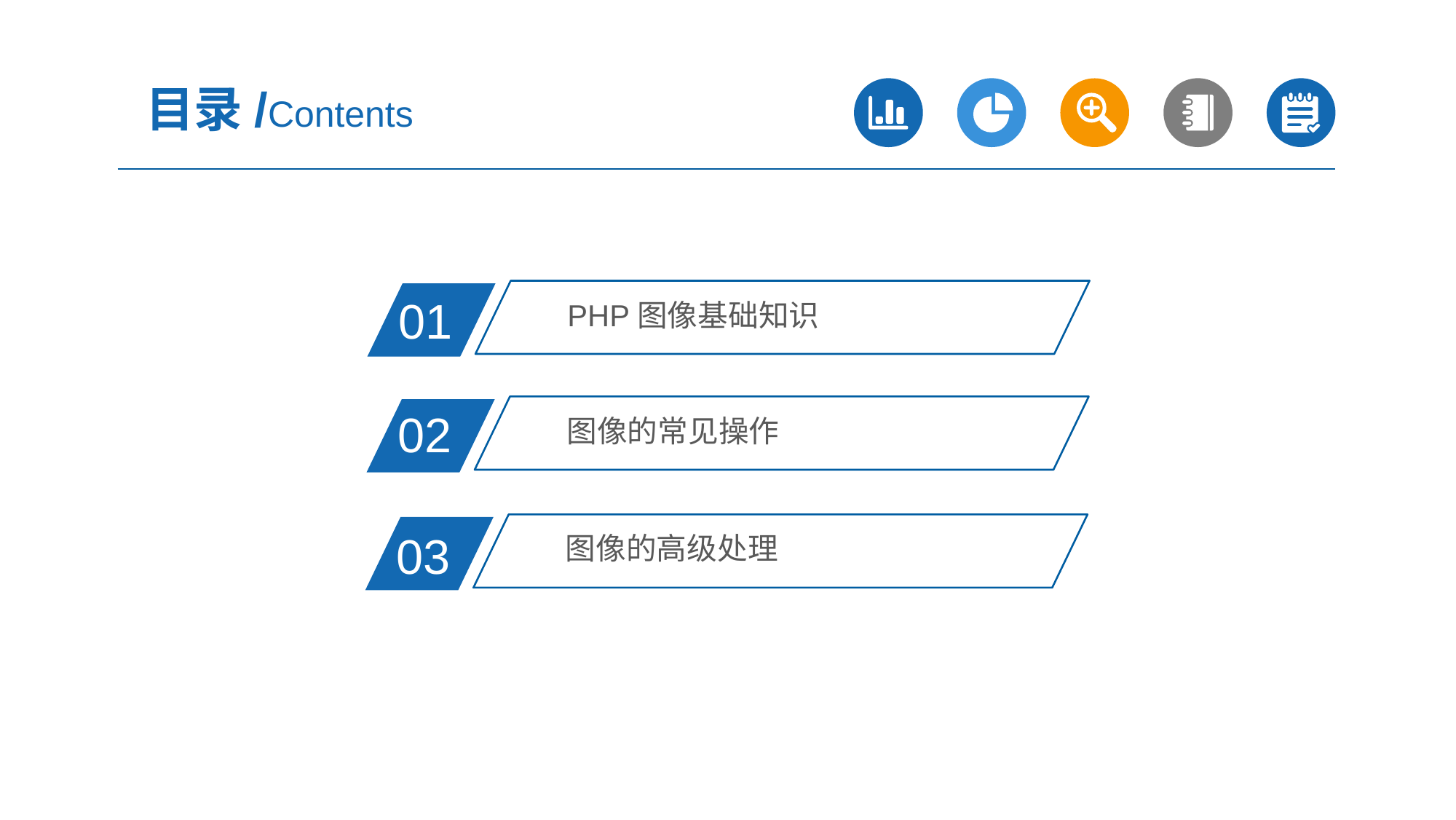

目录/Contents

PHP图像基础知识

01

图像的常见操作
02

图像的高级处理

03